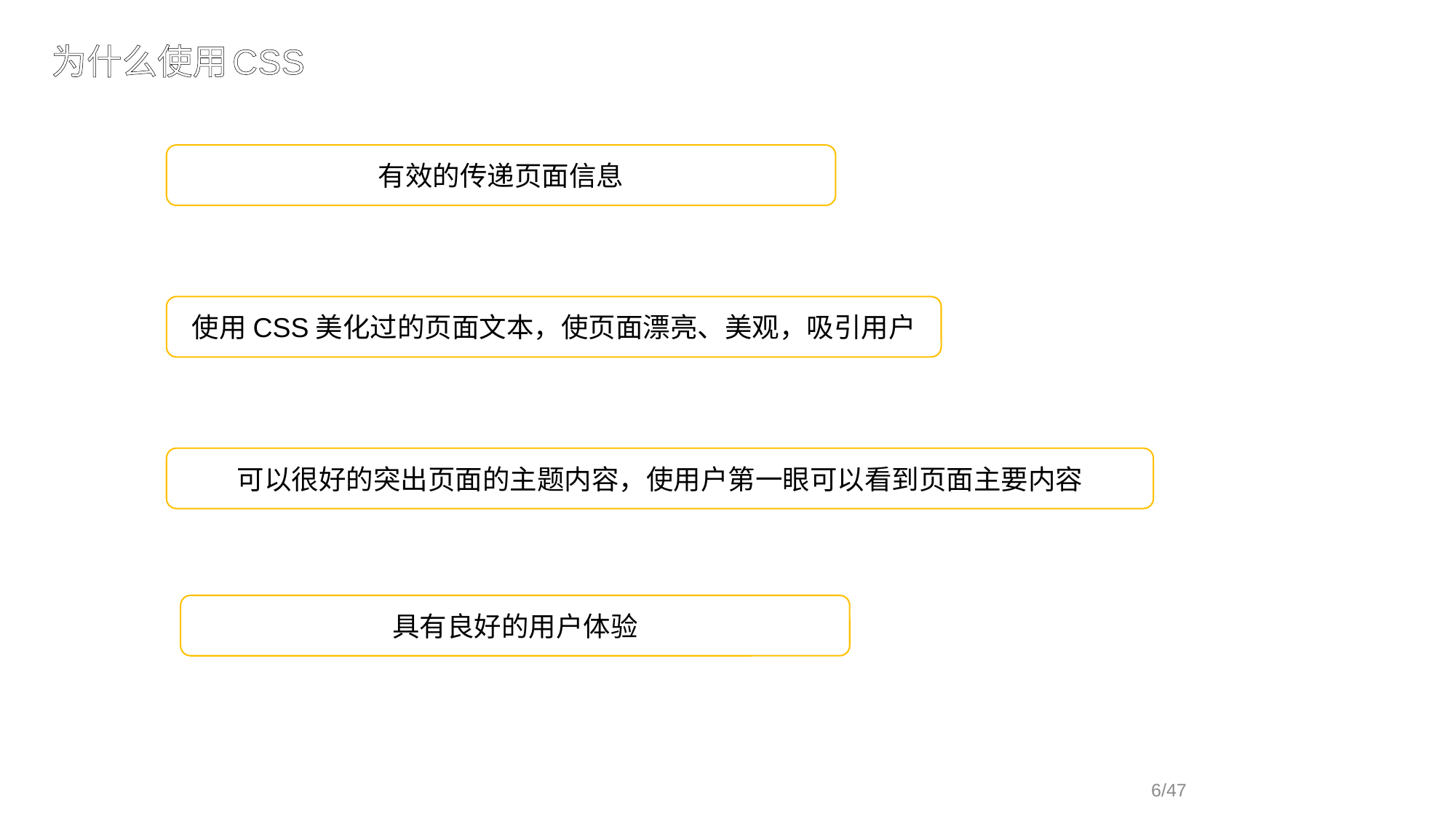

# 为什么使用CSS
有效的传递页面信息

使用CSS美化过的页面文本，使页面漂亮、美观，吸引用户
可以很好的突出页面的主题内容，使用户第一眼可以看到页面主要内容
具有良好的用户体验
6/47